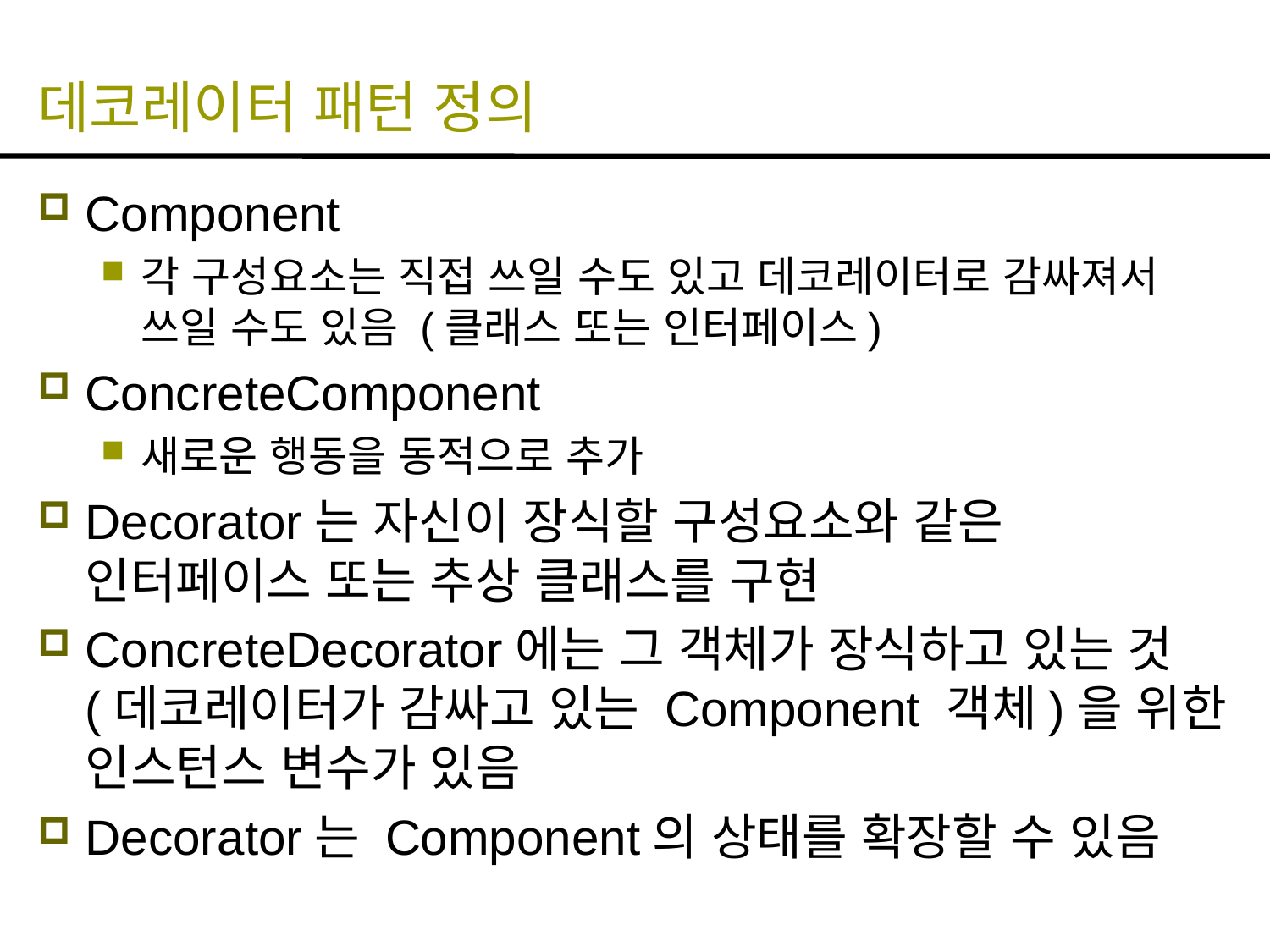

# 데코레이터 패턴 정의
Component
각 구성요소는 직접 쓰일 수도 있고 데코레이터로 감싸져서 쓰일 수도 있음 (클래스 또는 인터페이스)
ConcreteComponent
새로운 행동을 동적으로 추가
Decorator는 자신이 장식할 구성요소와 같은 인터페이스 또는 추상 클래스를 구현
ConcreteDecorator에는 그 객체가 장식하고 있는 것(데코레이터가 감싸고 있는 Component 객체)을 위한 인스턴스 변수가 있음
Decorator는 Component의 상태를 확장할 수 있음